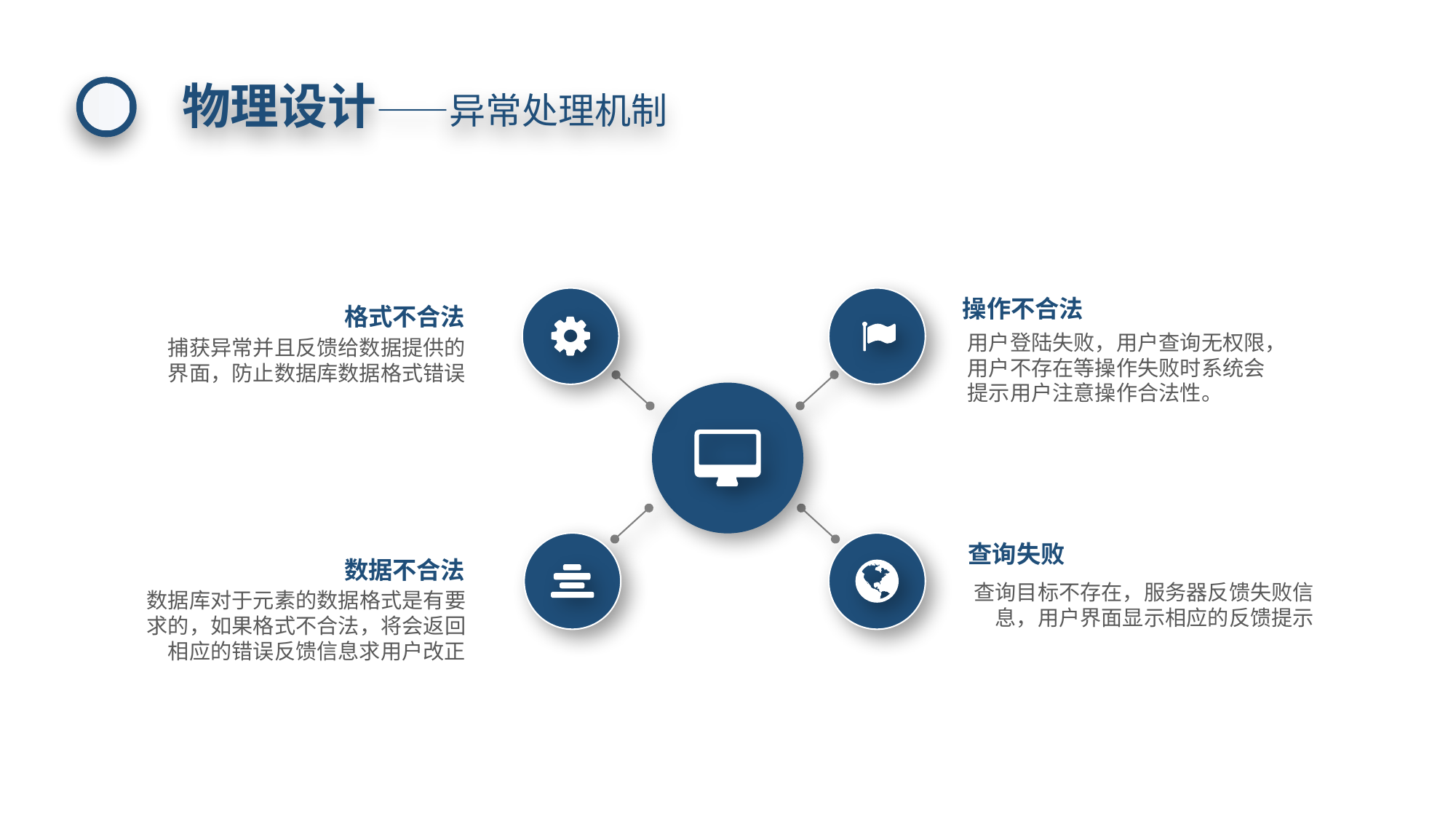

物理设计——异常处理机制

操作不合法
格式不合法

用户登陆失败，用户查询无权限，用户不存在等操作失败时系统会提示用户注意操作合法性。
捕获异常并且反馈给数据提供的界面，防止数据库数据格式错误

查询失败
数据不合法

查询目标不存在，服务器反馈失败信息，用户界面显示相应的反馈提示
数据库对于元素的数据格式是有要求的，如果格式不合法，将会返回相应的错误反馈信息求用户改正